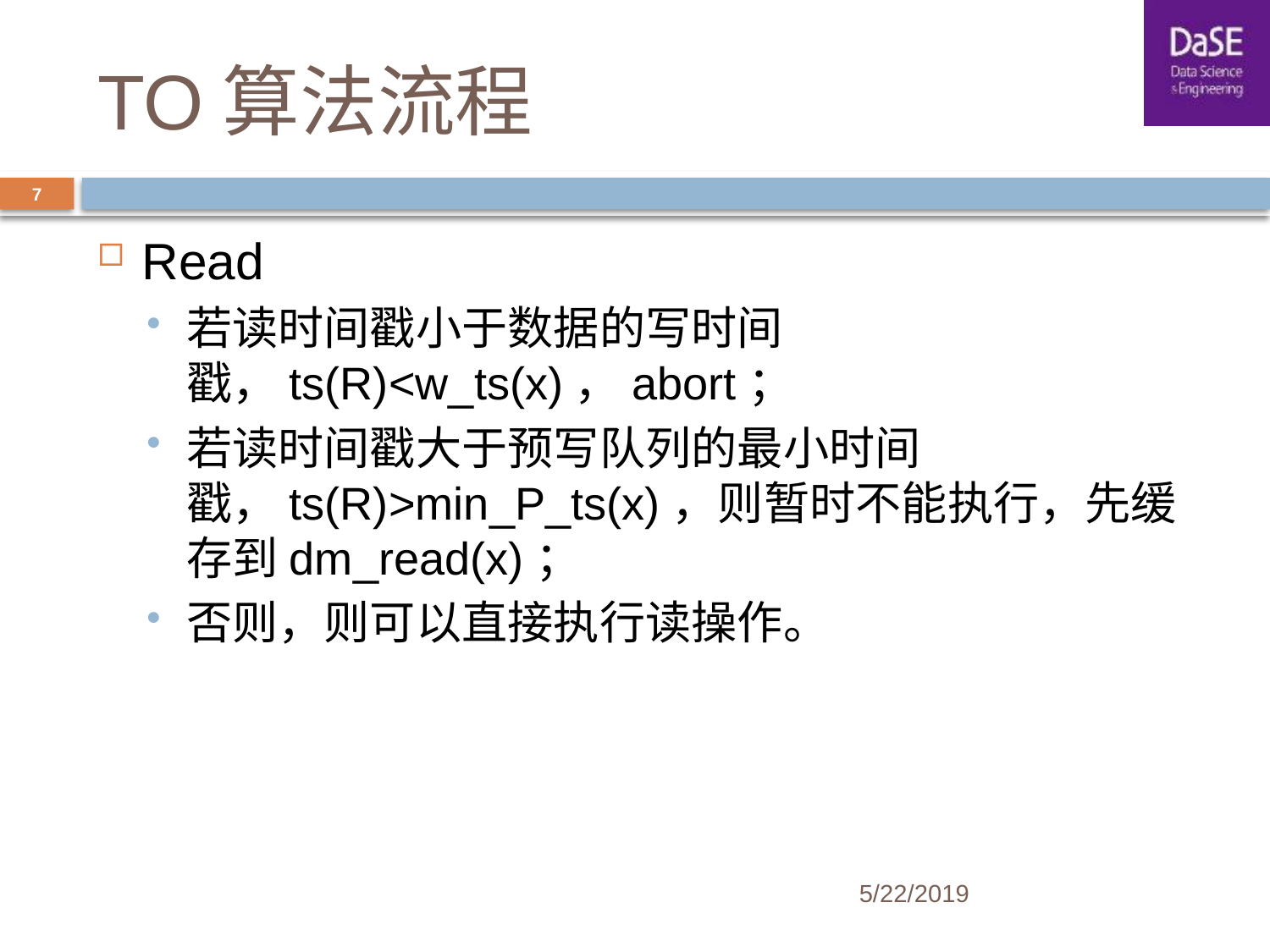

# TO算法流程
7
Read
若读时间戳小于数据的写时间戳，ts(R)<w_ts(x)，abort；
若读时间戳大于预写队列的最小时间戳，ts(R)>min_P_ts(x)，则暂时不能执行，先缓存到dm_read(x)；
否则，则可以直接执行读操作。

5/22/2019